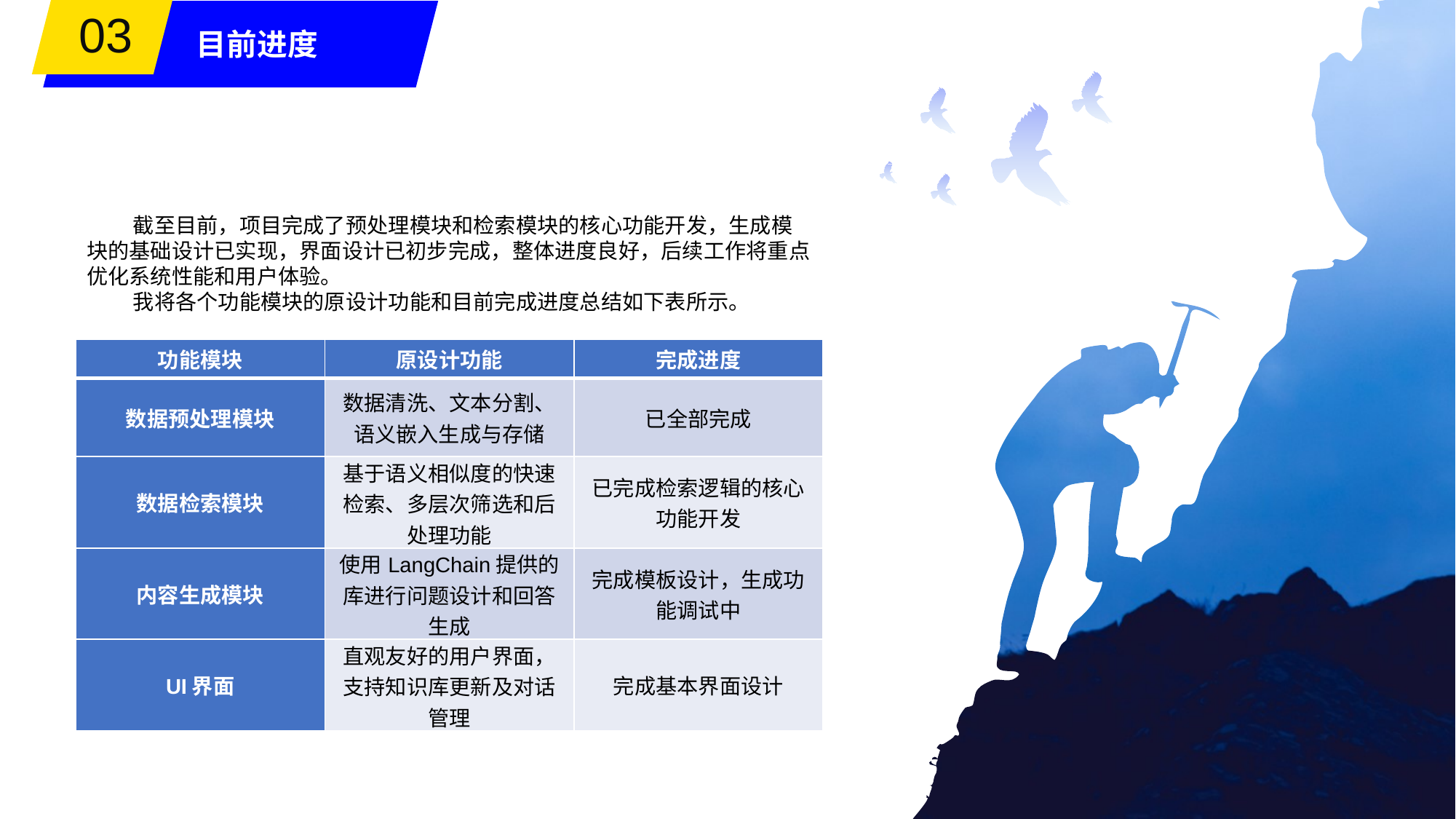

03
目前进度

  截至目前，项目完成了预处理模块和检索模块的核心功能开发，生成模块的基础设计已实现，界面设计已初步完成，整体进度良好，后续工作将重点优化系统性能和用户体验。
  我将各个功能模块的原设计功能和目前完成进度总结如下表所示。
| 功能模块 | 原设计功能 | 完成进度 |
| --- | --- | --- |
| 数据预处理模块 | 数据清洗、文本分割、语义嵌入生成与存储 | 已全部完成 |
| 数据检索模块 | 基于语义相似度的快速检索、多层次筛选和后处理功能 | 已完成检索逻辑的核心功能开发 |
| 内容生成模块 | 使用LangChain提供的库进行问题设计和回答生成 | 完成模板设计，生成功能调试中 |
| UI界面 | 直观友好的用户界面，支持知识库更新及对话管理 | 完成基本界面设计 |